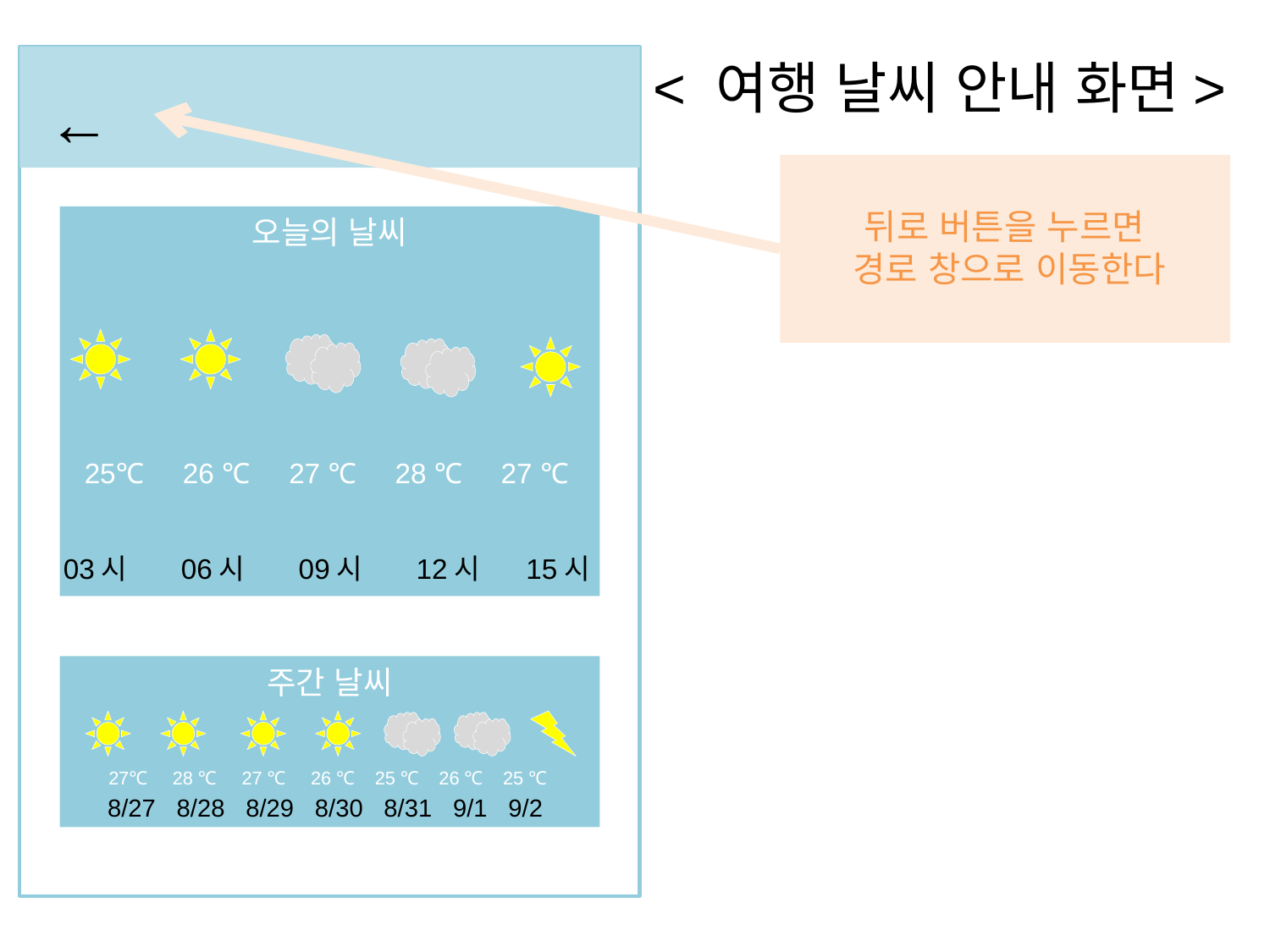

오늘의 날씨
03시      06시      09시      12시     15시

25℃     26 ℃     27 ℃     28 ℃     27 ℃
주간 날씨

27℃     28 ℃     27 ℃     26 ℃    25 ℃    26 ℃    25 ℃
8/27   8/28   8/29   8/30   8/31   9/1   9/2
←
< 여행 날씨 안내 화면>

뒤로 버튼을 누르면
경로 창으로 이동한다